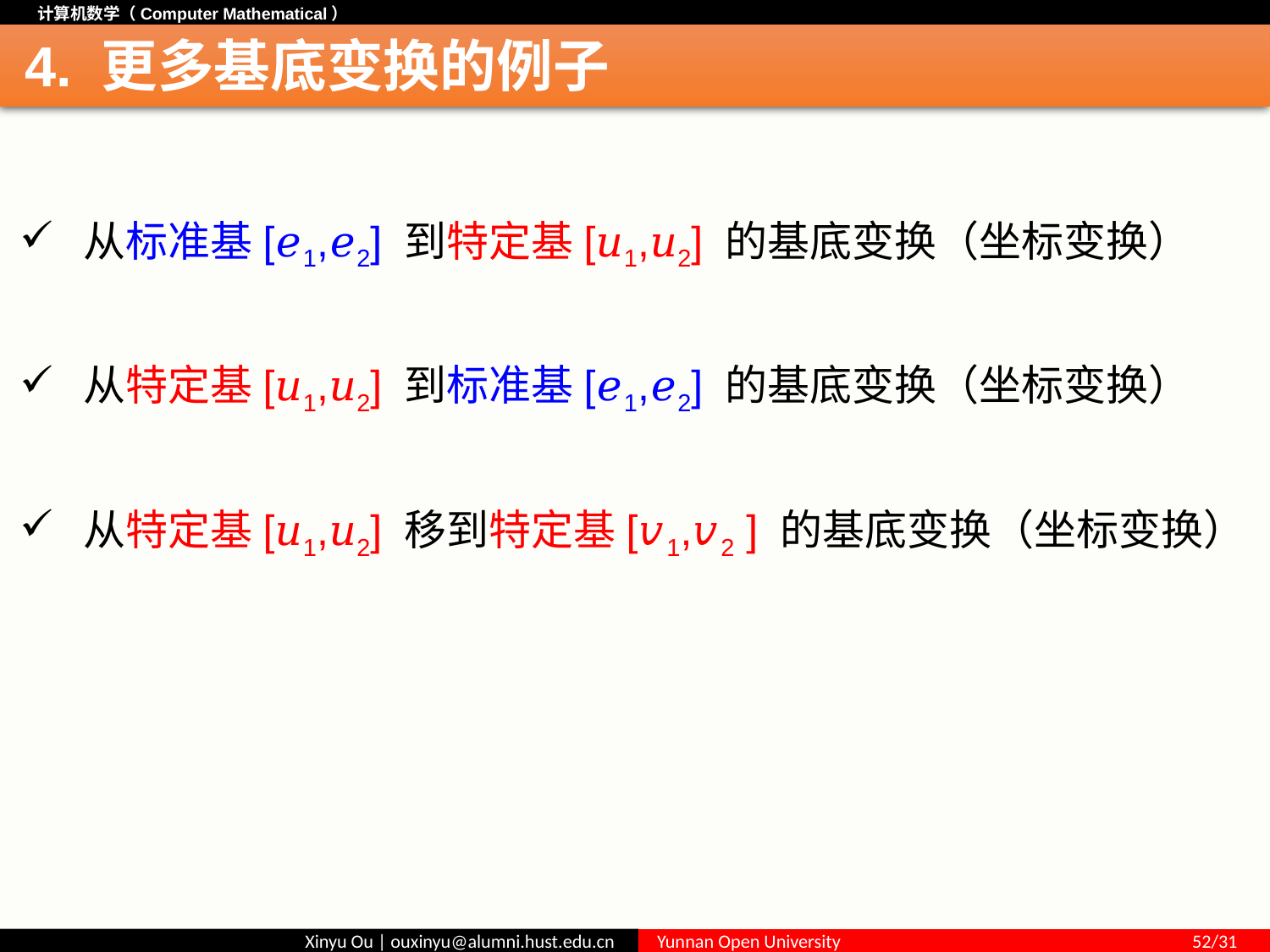

# 4. 更多基底变换的例子
从标准基[𝑒1,𝑒2] 到特定基[𝑢1,𝑢2] 的基底变换（坐标变换）
从特定基[𝑢1,𝑢2] 到标准基[𝑒1,𝑒2] 的基底变换（坐标变换）
从特定基[𝑢1,𝑢2] 移到特定基[𝑣1,𝑣2 ] 的基底变换（坐标变换）